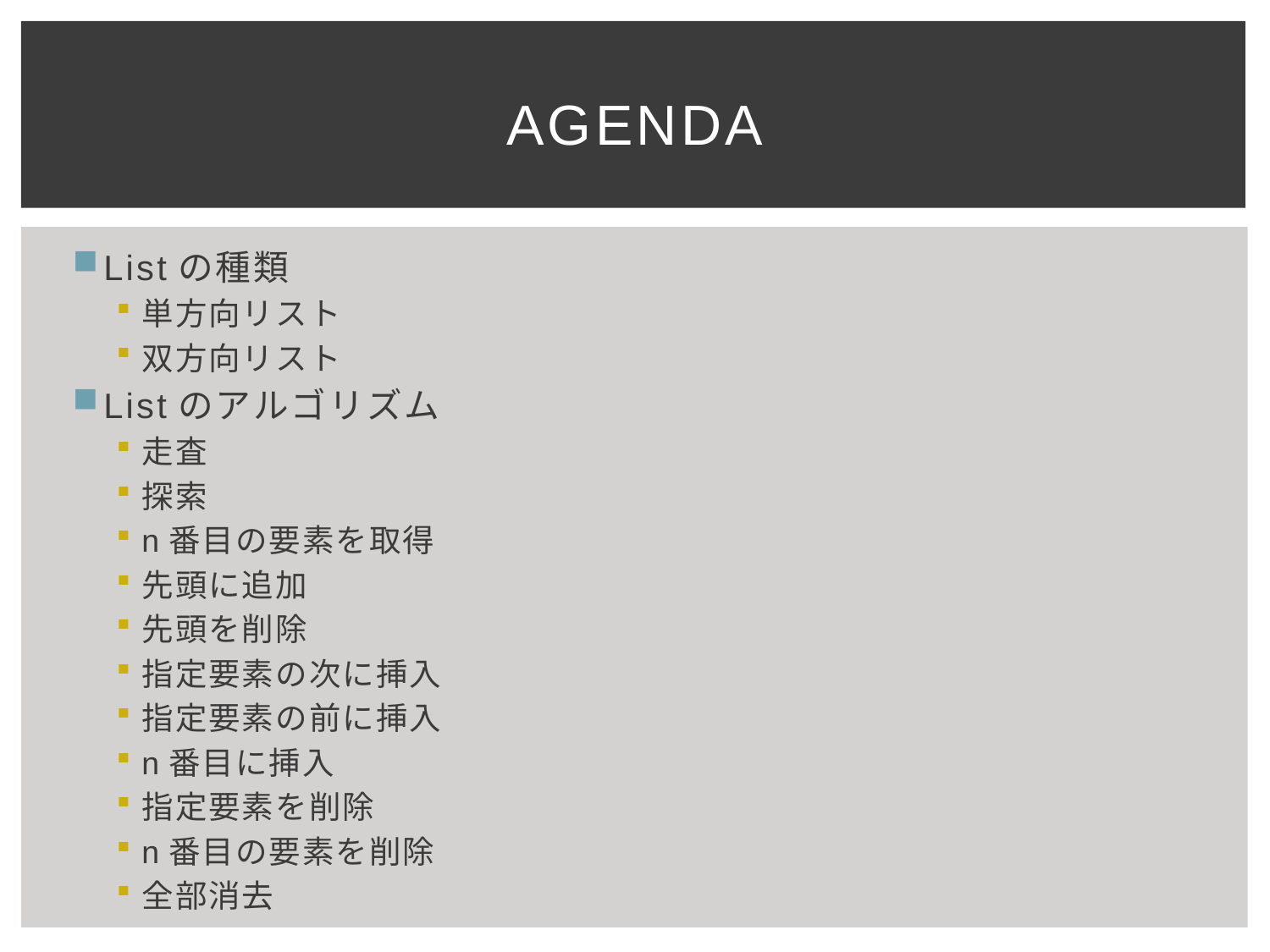

# Agenda
Listの種類
単方向リスト
双方向リスト
Listのアルゴリズム
走査
探索
n番目の要素を取得
先頭に追加
先頭を削除
指定要素の次に挿入
指定要素の前に挿入
n番目に挿入
指定要素を削除
n番目の要素を削除
全部消去